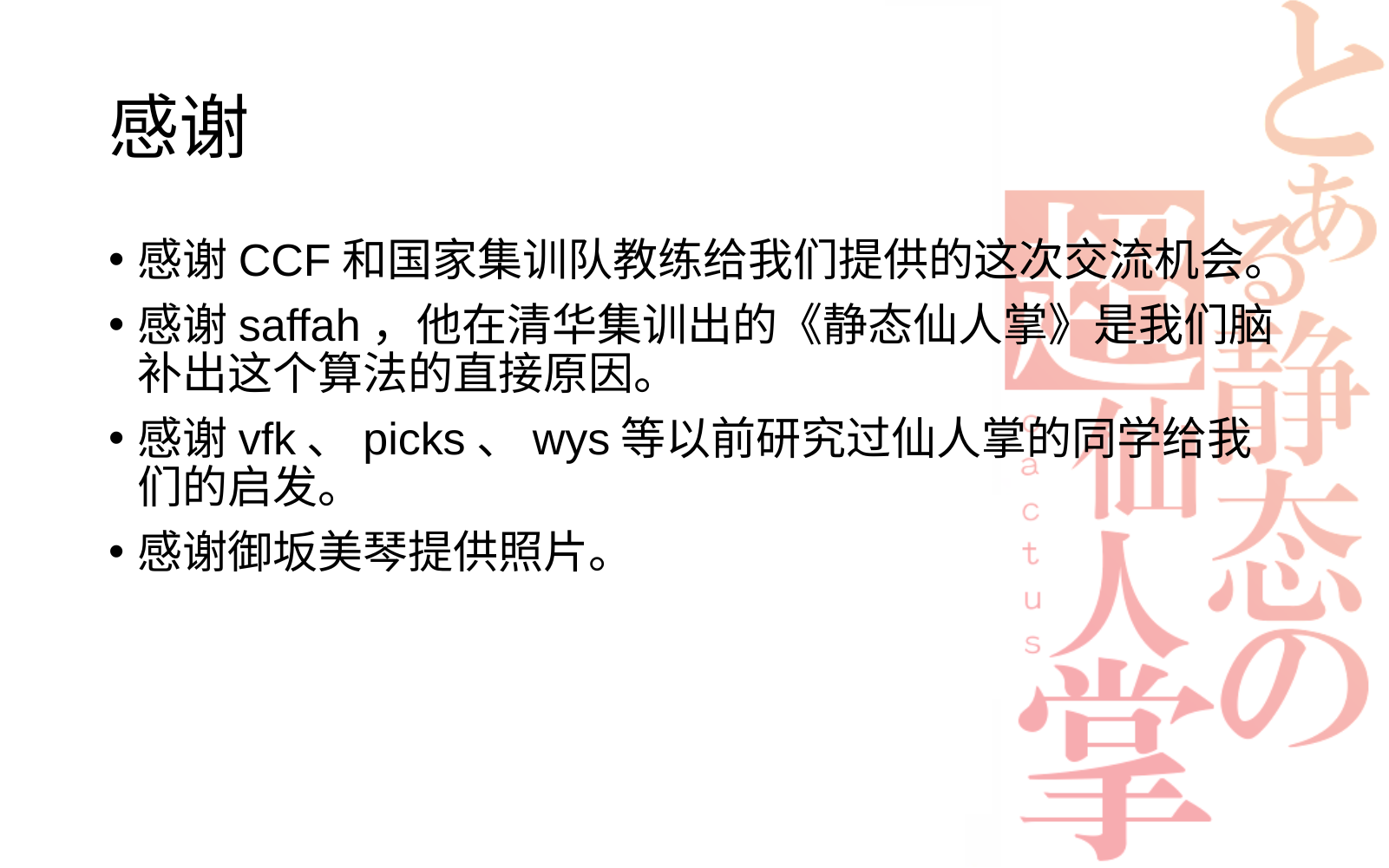

# 感谢
感谢CCF和国家集训队教练给我们提供的这次交流机会。
感谢saffah，他在清华集训出的《静态仙人掌》是我们脑补出这个算法的直接原因。
感谢vfk、picks、wys等以前研究过仙人掌的同学给我们的启发。
感谢御坂美琴提供照片。